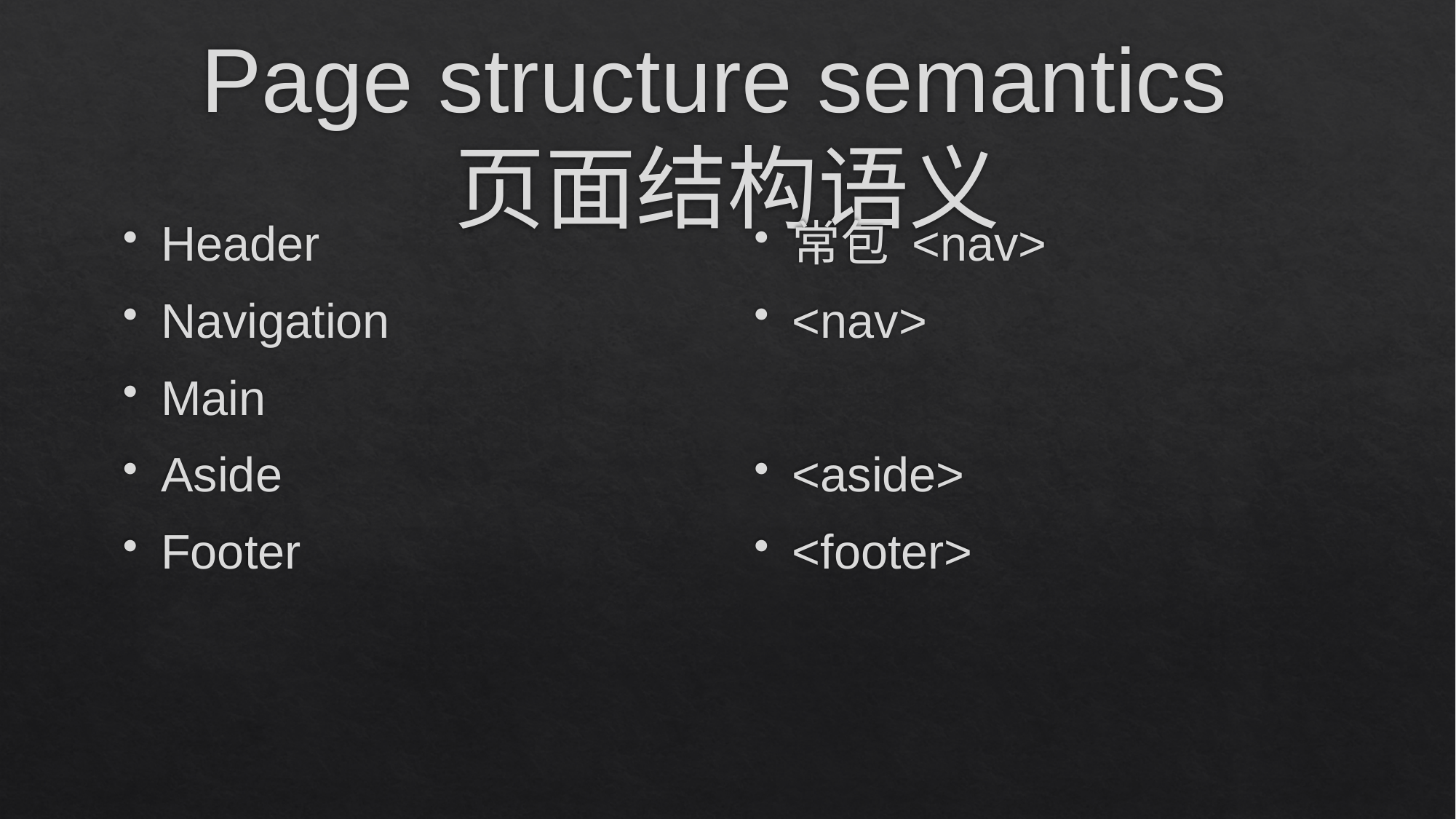

# Page structure semantics 页面结构语义
Header
Navigation
Main
Aside
Footer
常包 <nav>
<nav>

<aside>
<footer>